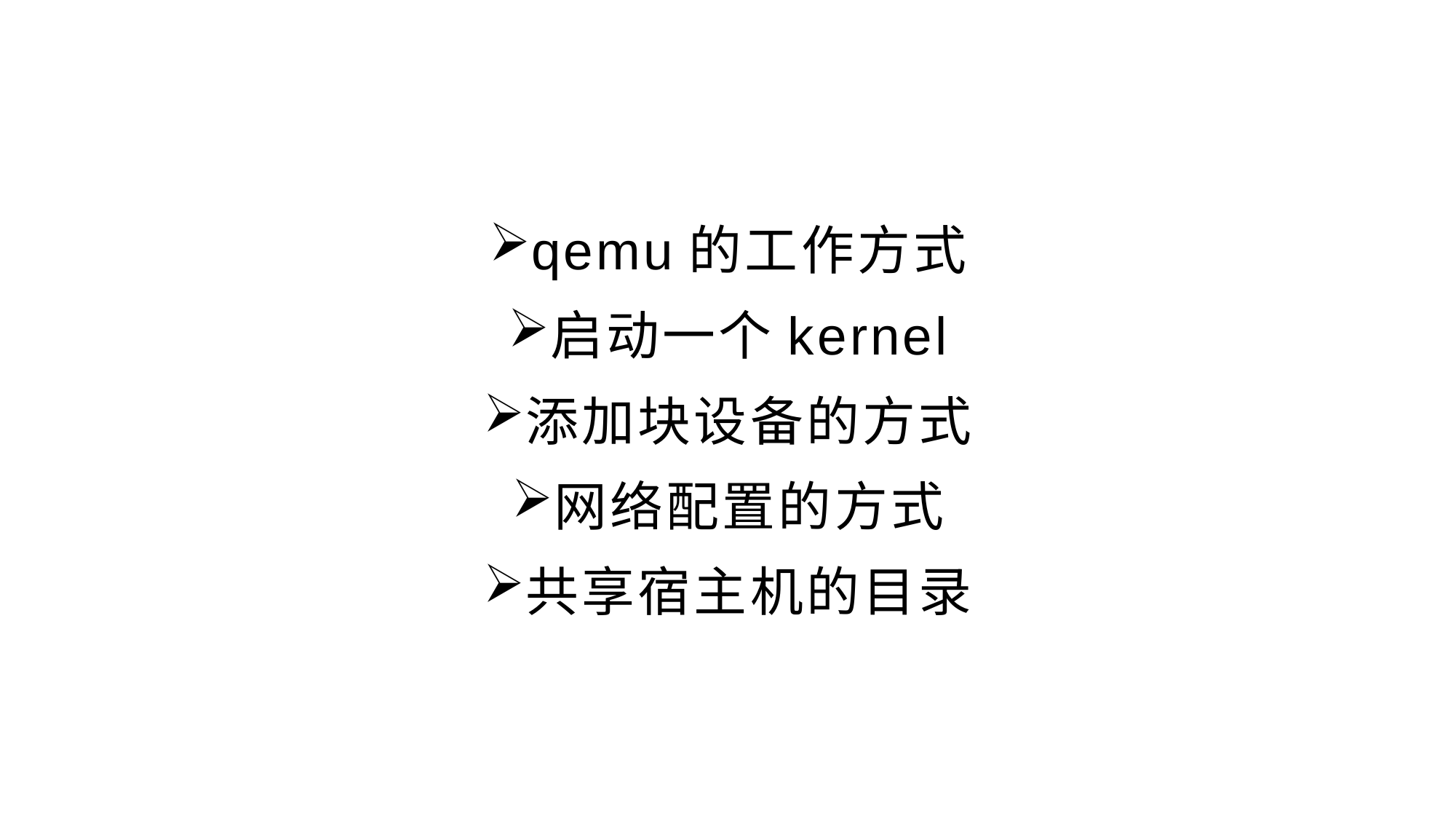

qemu的工作方式
启动一个kernel
添加块设备的方式
网络配置的方式
共享宿主机的目录